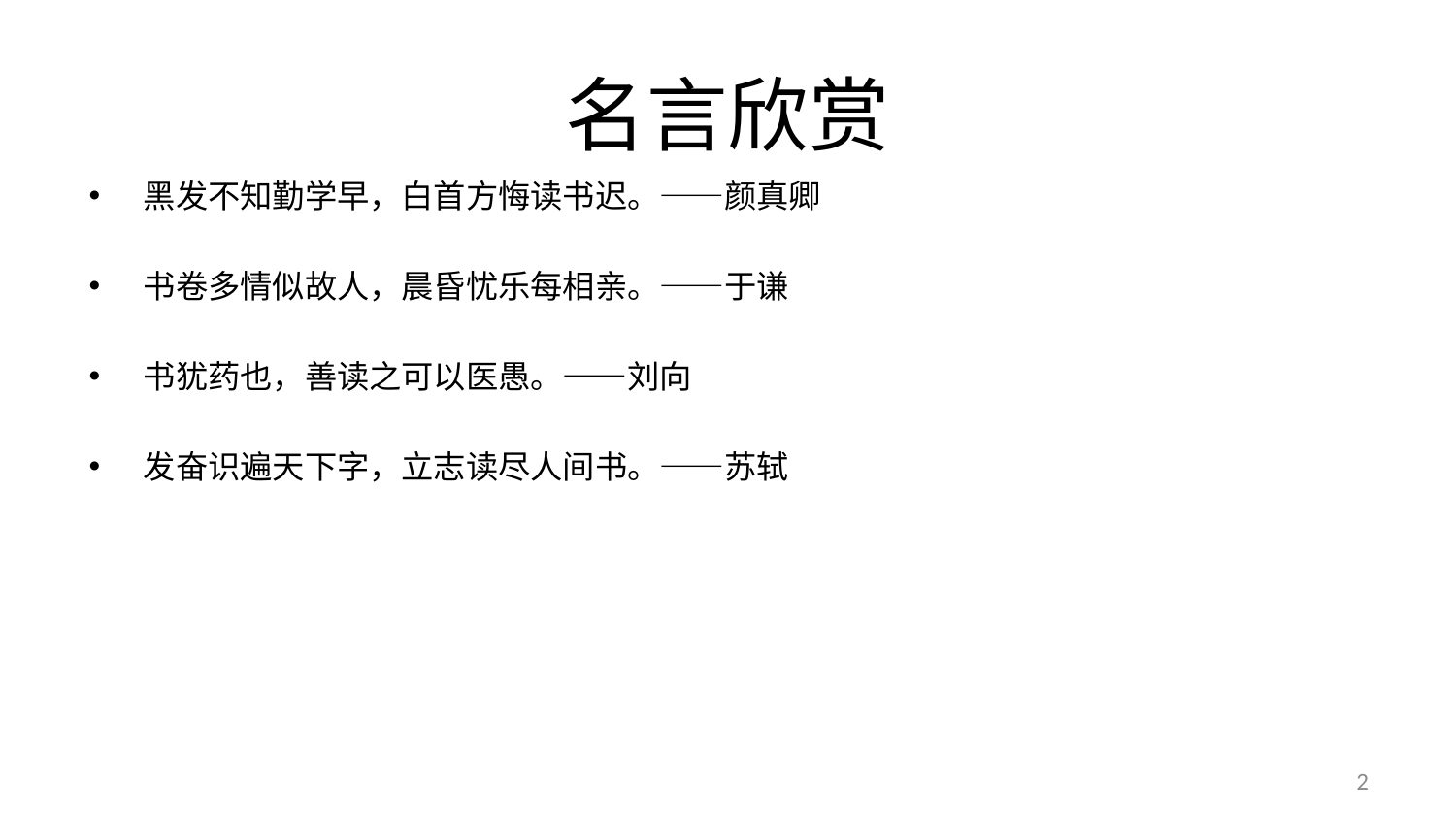

# 名言欣赏
黑发不知勤学早，白首方悔读书迟。——颜真卿

书卷多情似故人，晨昏忧乐每相亲。——于谦

书犹药也，善读之可以医愚。——刘向

发奋识遍天下字，立志读尽人间书。——苏轼
2